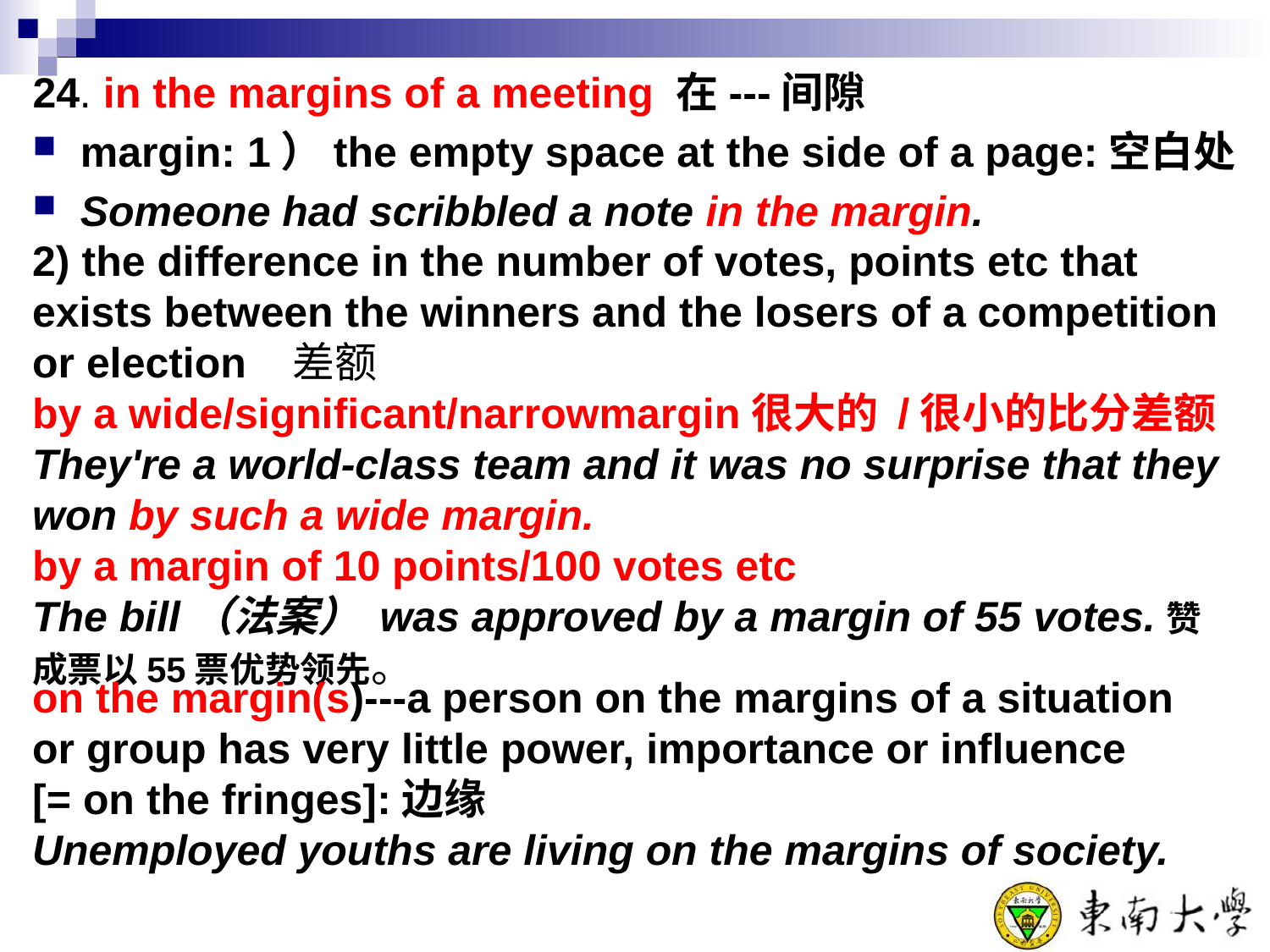

24. in the margins of a meeting 在---间隙
margin: 1）the empty space at the side of a page:空白处
Someone had scribbled a note in the margin.

2) the difference in the number of votes, points etc that exists between the winners and the losers of a competition or election   差额
by a wide/significant/narrowmargin很大的 /很小的比分差额
They're a world-class team and it was no surprise that they won by such a wide margin.
by a margin of 10 points/100 votes etc
The bill（法案） was approved by a margin of 55 votes.赞成票以55票优势领先。

on the margin(s)---a person on the margins of a situation or group has very little power, importance or influence [= on the fringes]:边缘
Unemployed youths are living on the margins of society.